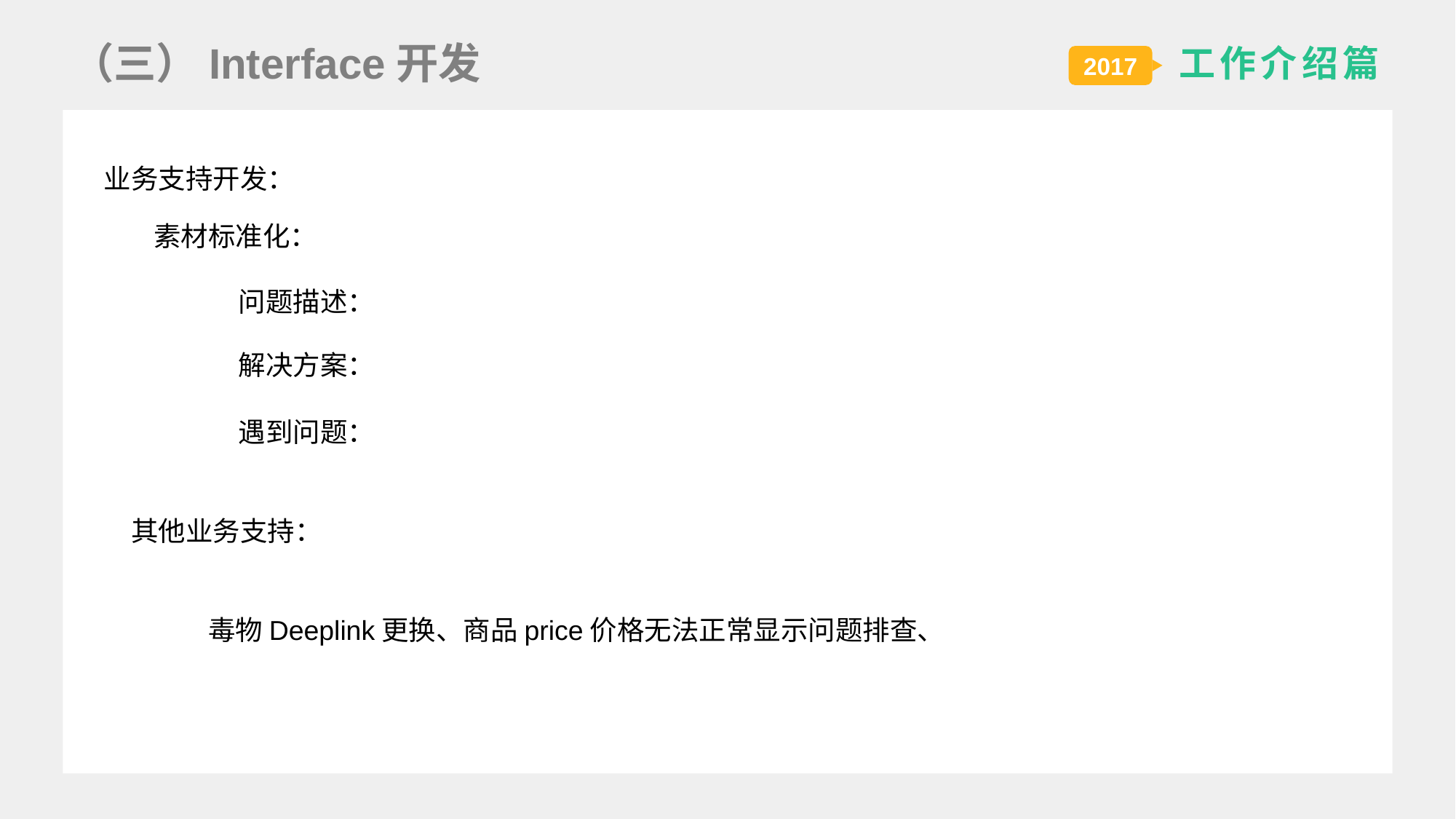

# （三）Interface开发
工作介绍篇
业务支持开发：
素材标准化：
问题描述：
解决方案：
遇到问题：
其他业务支持：
毒物Deeplink更换、商品price价格无法正常显示问题排查、